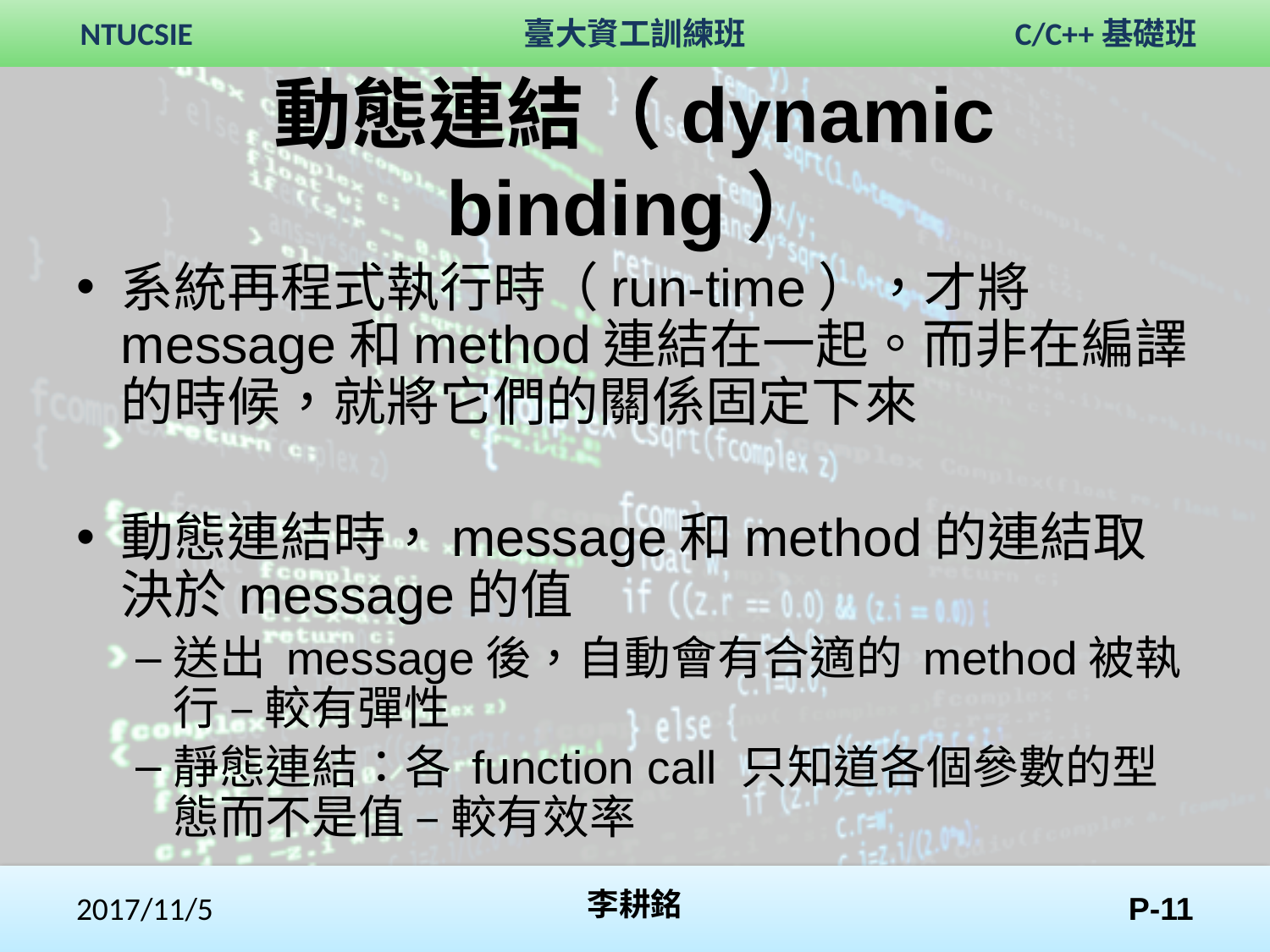

# 動態連結（dynamic binding）
系統再程式執行時（run-time），才將message和method連結在一起。而非在編譯的時候，就將它們的關係固定下來

動態連結時，message和method的連結取決於message的值
送出 message後，自動會有合適的 method被執行 – 較有彈性
靜態連結：各 function call 只知道各個參數的型態而不是值 – 較有效率
2017/11/5
P-11
李耕銘